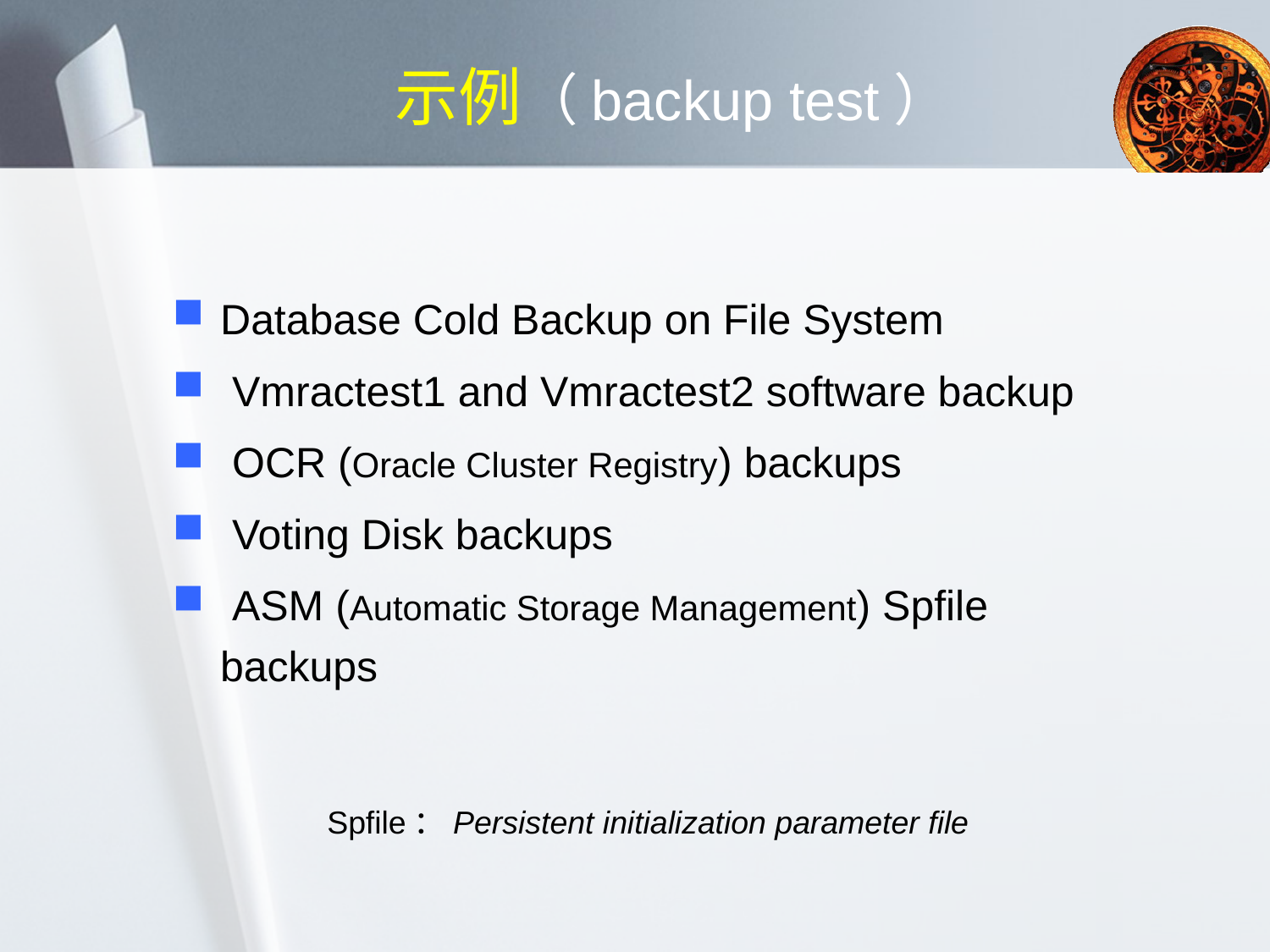

# 示例（backup test）
Database Cold Backup on File System
 Vmractest1 and Vmractest2 software backup
 OCR (Oracle Cluster Registry) backups
 Voting Disk backups
 ASM (Automatic Storage Management) Spfile backups
Spfile：Persistent initialization parameter file